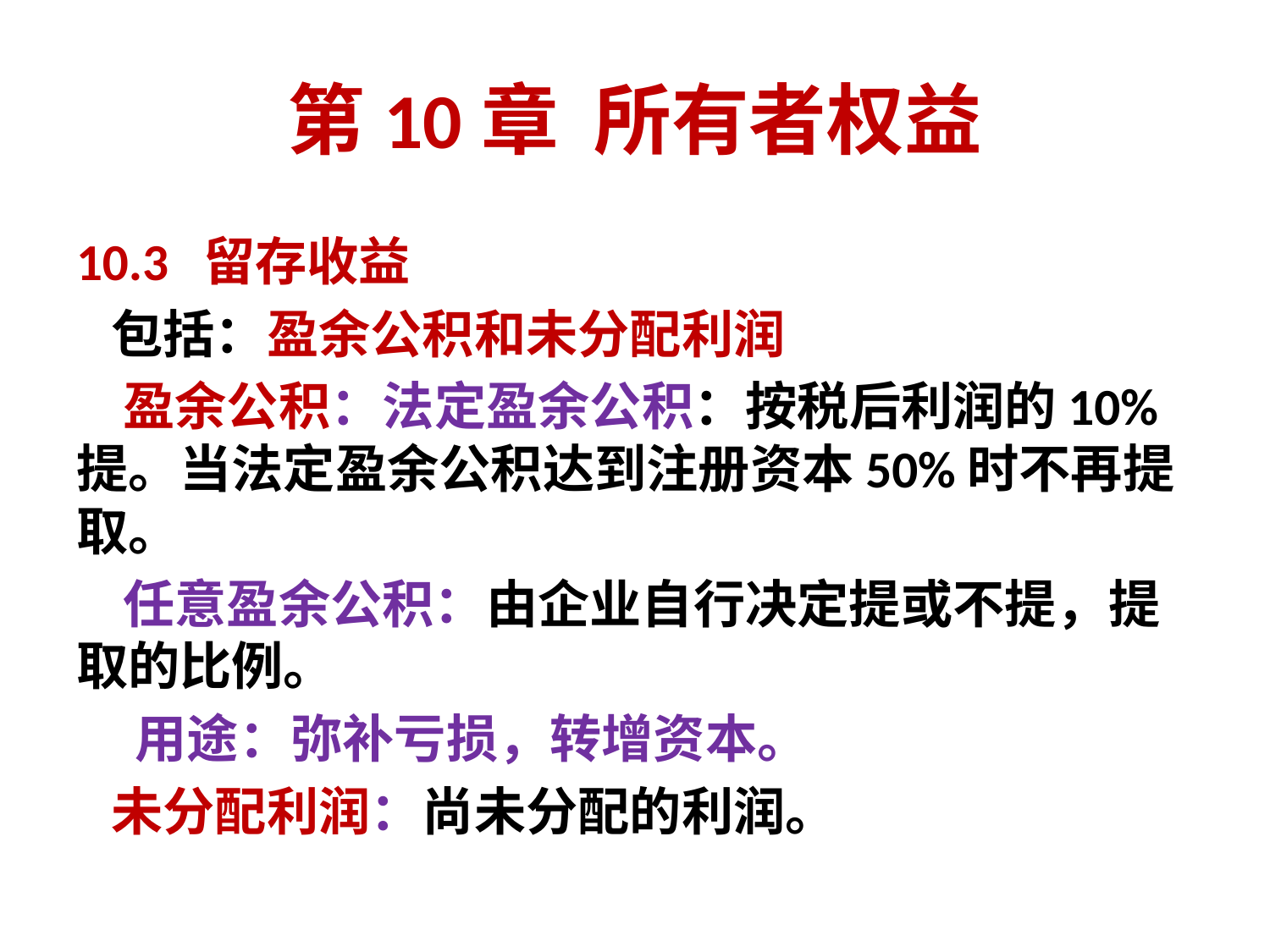

# 第10章  所有者权益
10.3  留存收益
  包括：盈余公积和未分配利润
   盈余公积：法定盈余公积：按税后利润的10%提。当法定盈余公积达到注册资本50%时不再提取。
   任意盈余公积：由企业自行决定提或不提，提取的比例。
    用途：弥补亏损，转增资本。
  未分配利润：尚未分配的利润。